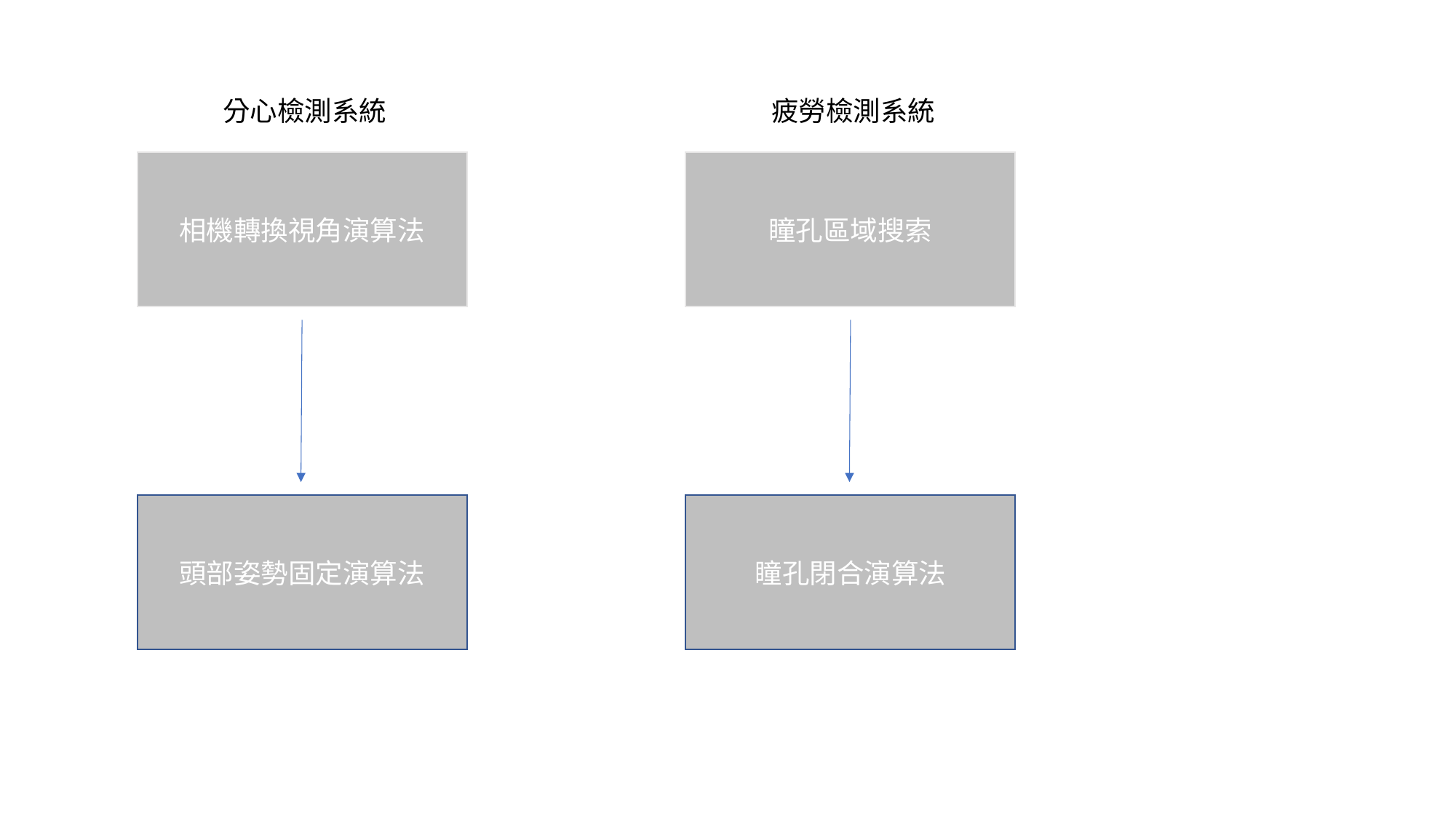

分心檢測系統
疲勞檢測系統
瞳孔區域搜索
相機轉換視角演算法
頭部姿勢固定演算法
瞳孔閉合演算法